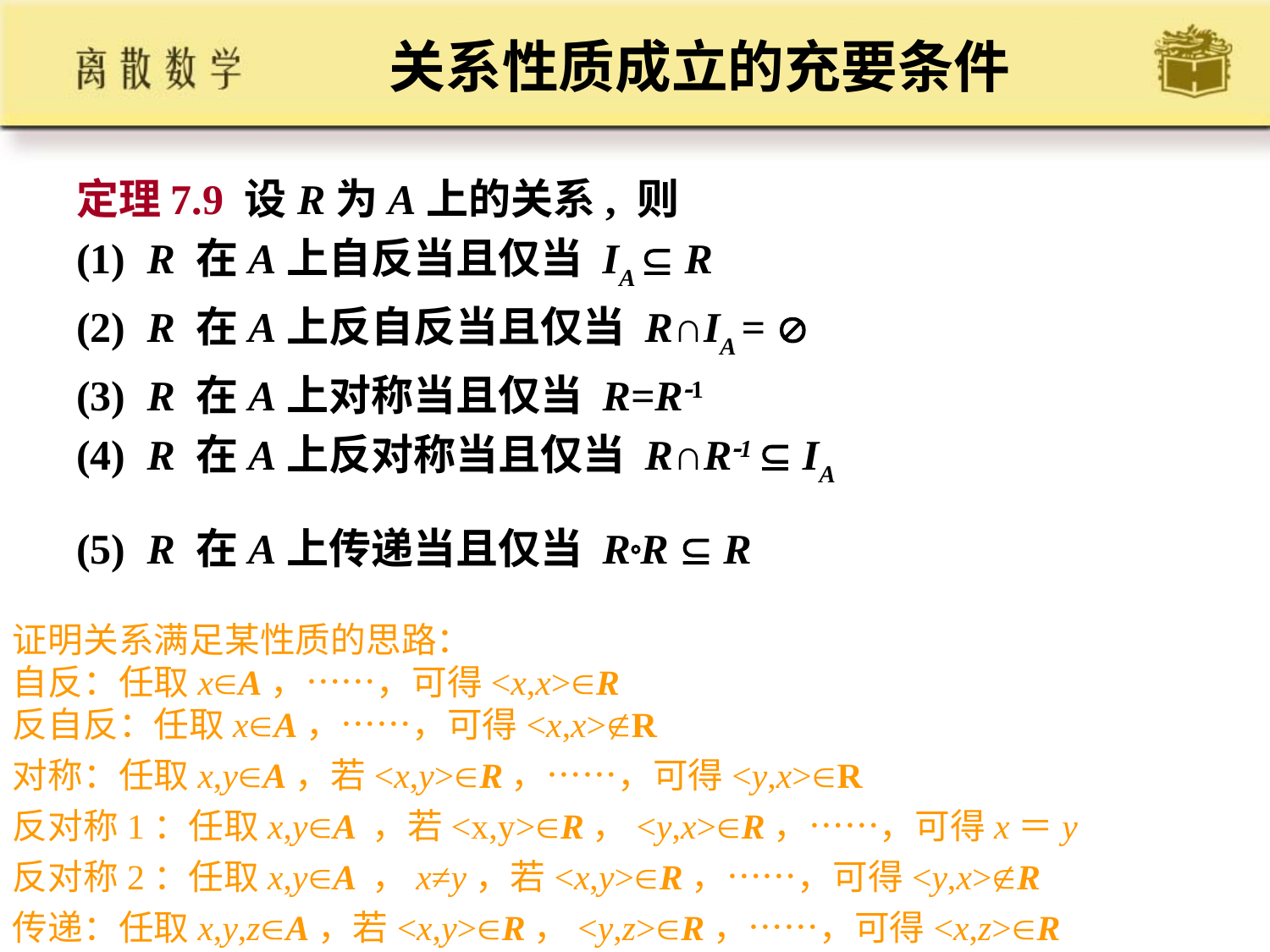

# 关系性质成立的充要条件
定理7.9 设R为A上的关系, 则
(1)  R 在A上自反当且仅当 IA ⊆ R
(2)  R 在A上反自反当且仅当 R∩IA = ∅
(3)  R 在A上对称当且仅当 R=R−1
(4)  R 在A上反对称当且仅当 R∩R−1 ⊆ IA
(5)  R 在A上传递当且仅当 R°R ⊆ R
证明关系满足某性质的思路：
自反：任取x∈A，……，可得<x,x>∈R
反自反：任取x∈A，……，可得<x,x>∉R
对称：任取x,y∈A，若<x,y>∈R，……，可得<y,x>∈R
反对称1：任取x,y∈A ，若<x,y>∈R，<y,x>∈R，……，可得x＝y
反对称2：任取x,y∈A ，x≠y，若<x,y>∈R，……，可得<y,x>∉R
传递：任取x,y,z∈A，若<x,y>∈R，<y,z>∈R，……，可得<x,z>∈R